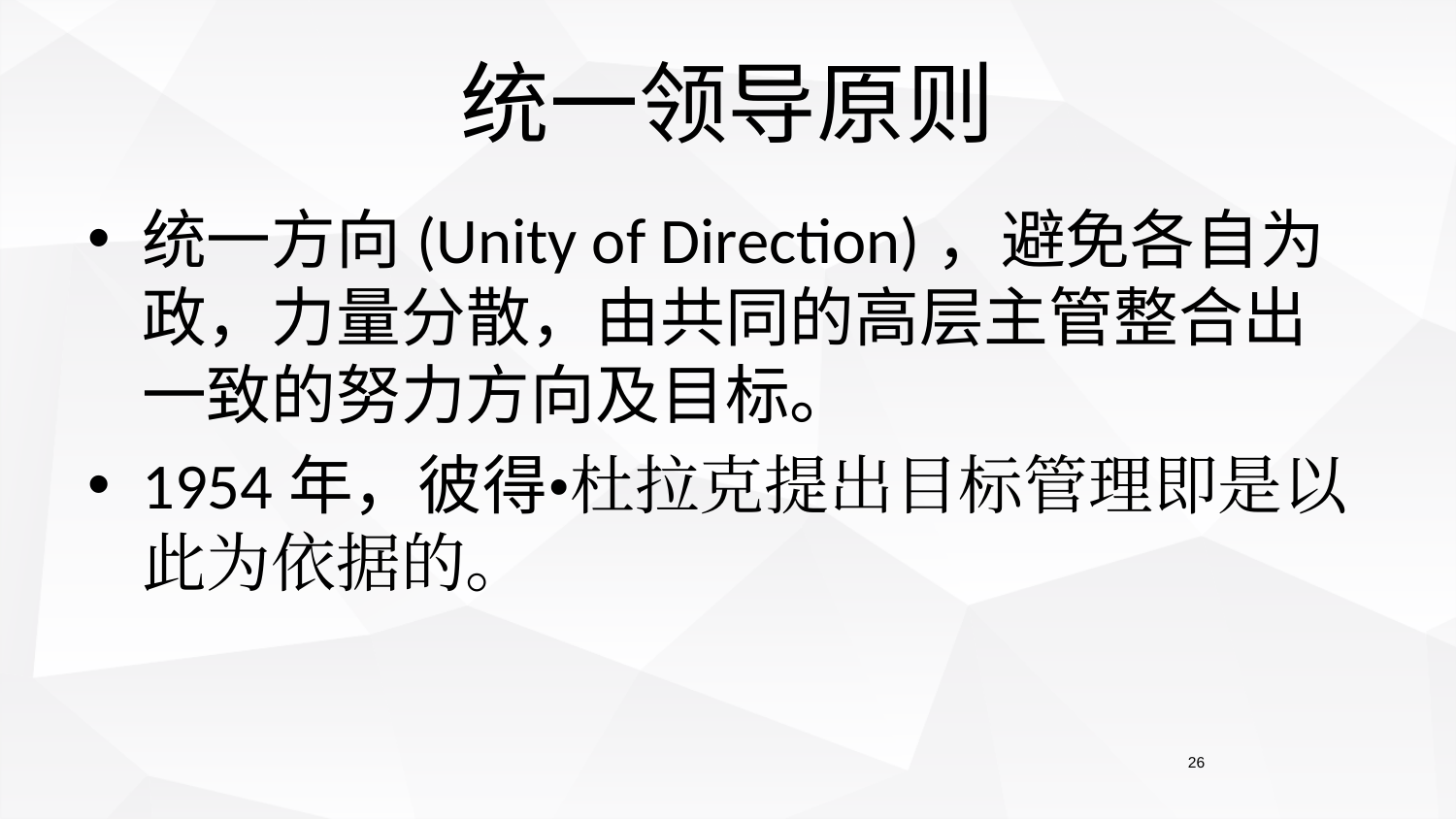

# 统一领导原则
统一方向(Unity of Direction)，避免各自为政，力量分散，由共同的高层主管整合出一致的努力方向及目标。
1954年，彼得•杜拉克提出目标管理即是以此为依据的。
26